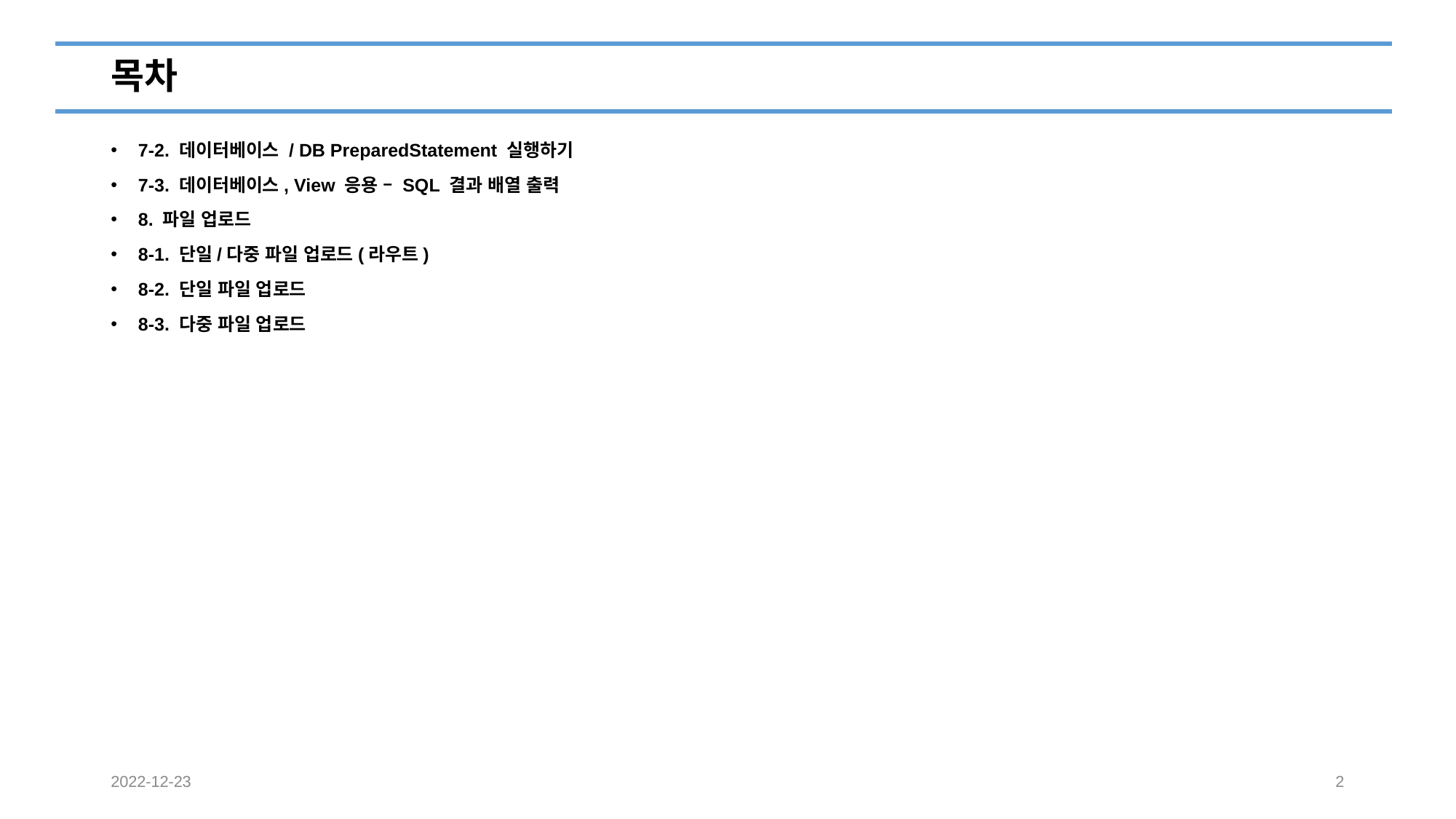

# 목차
7-2. 데이터베이스 / DB PreparedStatement 실행하기
7-3. 데이터베이스, View 응용 – SQL 결과 배열 출력
8. 파일 업로드
8-1. 단일/다중 파일 업로드(라우트)
8-2. 단일 파일 업로드
8-3. 다중 파일 업로드
2022-12-23
2